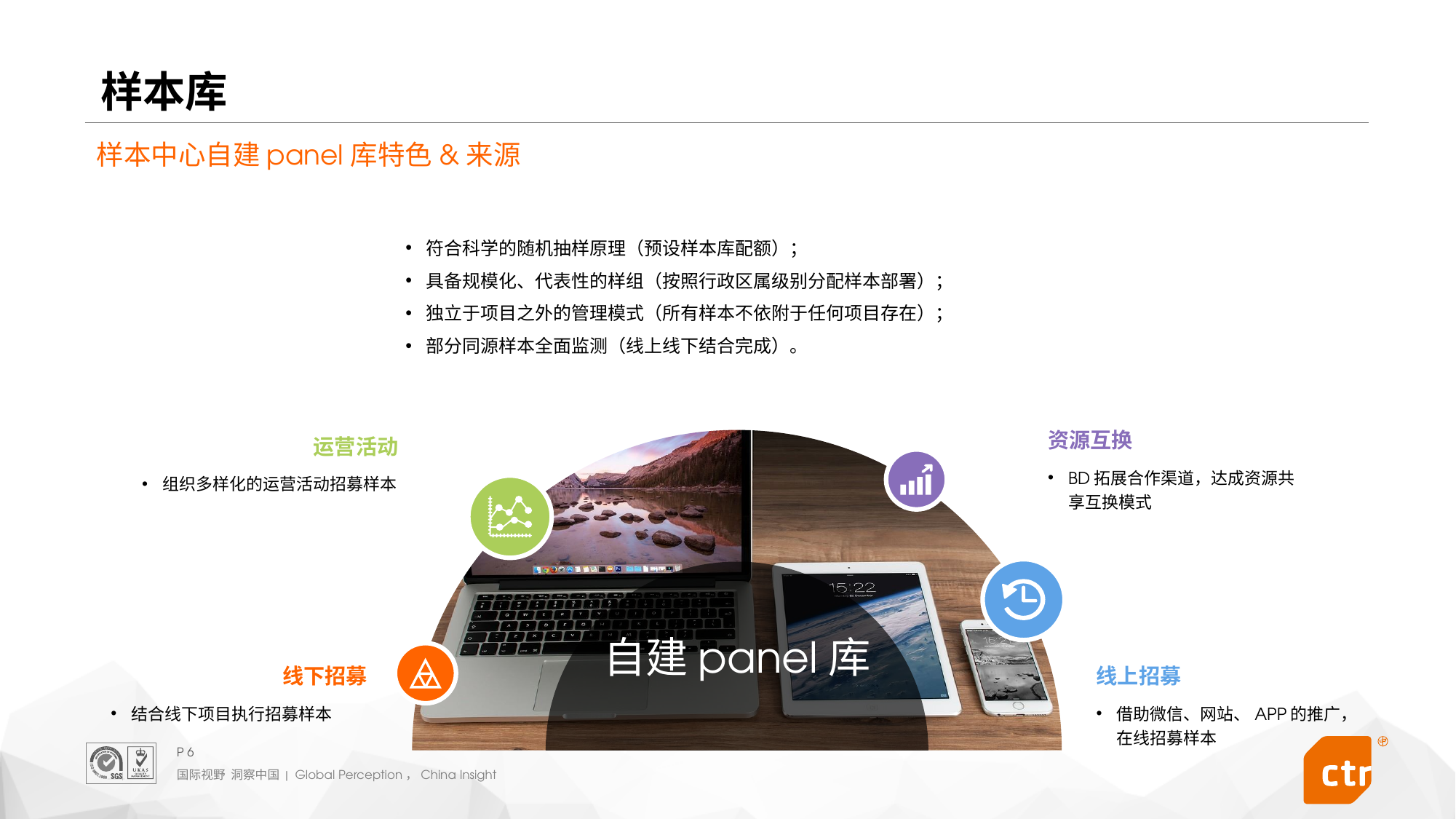

# 样本库
样本中心自建panel库特色&来源

符合科学的随机抽样原理（预设样本库配额）；
具备规模化、代表性的样组（按照行政区属级别分配样本部署）；
独立于项目之外的管理模式（所有样本不依附于任何项目存在）；
部分同源样本全面监测（线上线下结合完成）。
资源互换
BD拓展合作渠道，达成资源共享互换模式
运营活动
组织多样化的运营活动招募样本

自建panel库

线下招募
结合线下项目执行招募样本
线上招募
借助微信、网站、APP的推广，在线招募样本

P 6
国际视野  洞察中国 |  Global Perception，China Insight